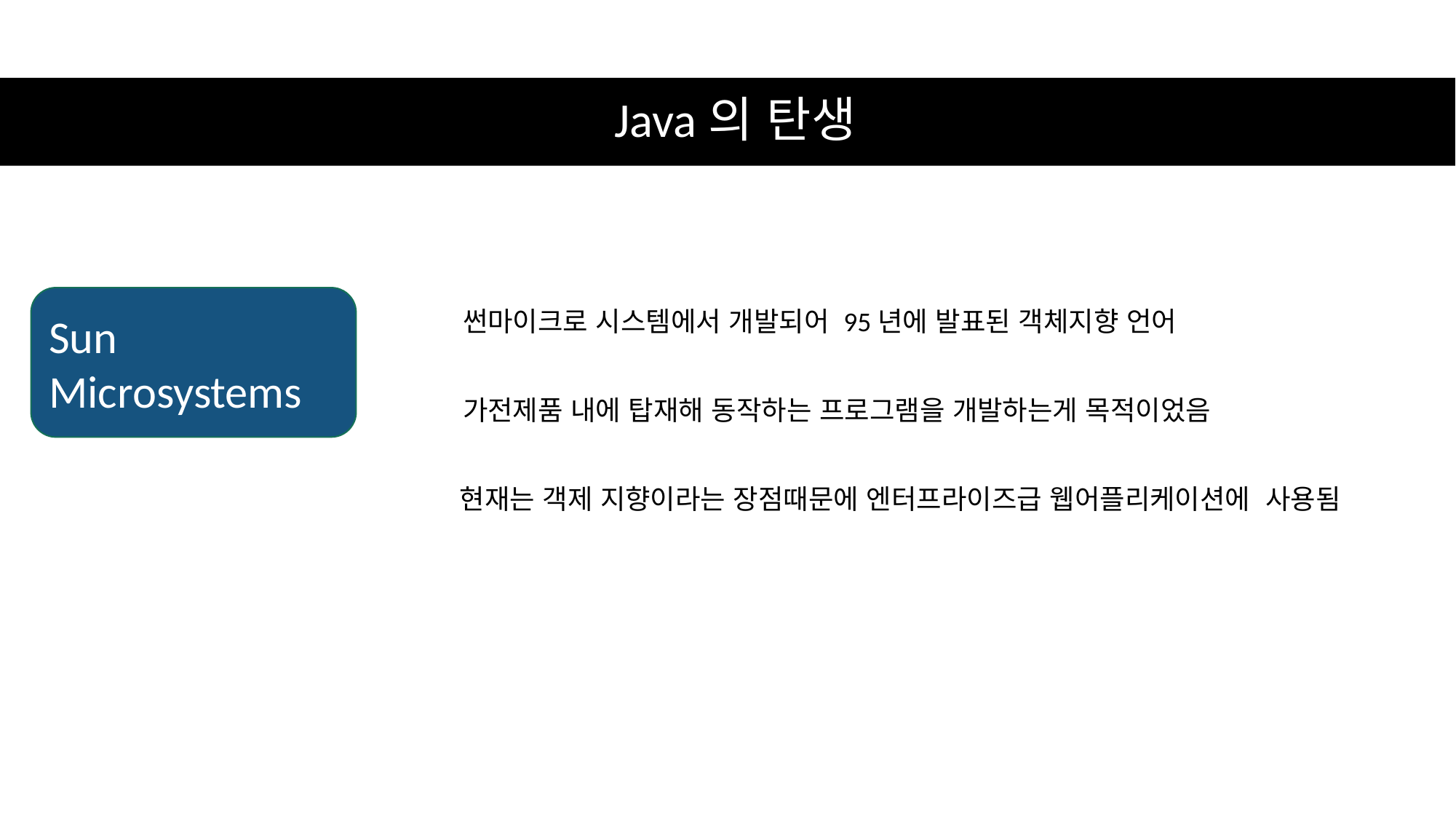

Java의 탄생

Sun Microsystems
썬마이크로 시스템에서 개발되어 95년에 발표된 객체지향 언어
가전제품 내에 탑재해 동작하는 프로그램을 개발하는게 목적이었음
현재는 객제 지향이라는 장점때문에 엔터프라이즈급 웹어플리케이션에  사용됨